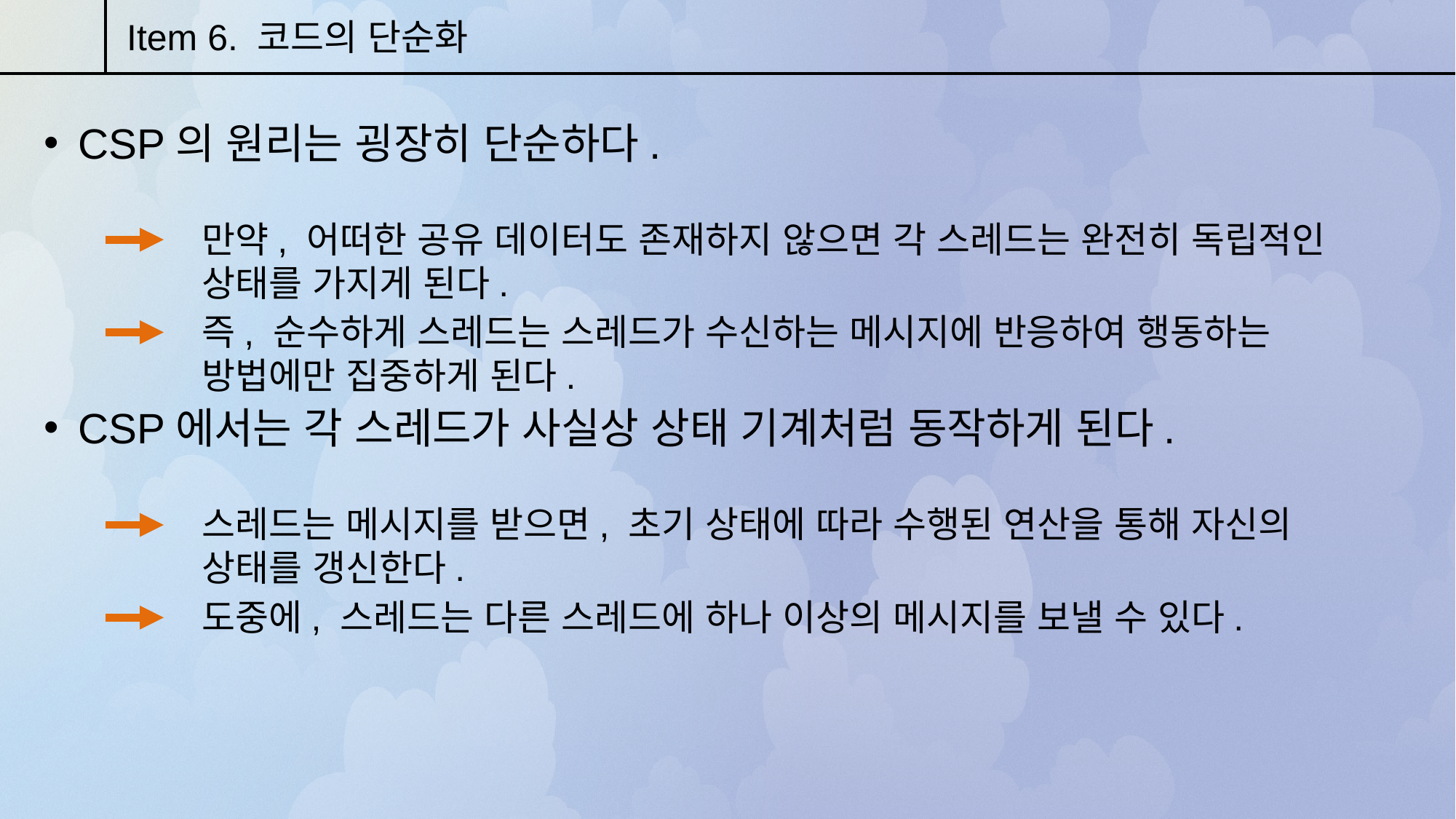

Item 6. 코드의 단순화
CSP의 원리는 굉장히 단순하다.
만약, 어떠한 공유 데이터도 존재하지 않으면 각 스레드는 완전히 독립적인 상태를 가지게 된다.
즉, 순수하게 스레드는 스레드가 수신하는 메시지에 반응하여 행동하는 방법에만 집중하게 된다.
CSP에서는 각 스레드가 사실상 상태 기계처럼 동작하게 된다.
스레드는 메시지를 받으면, 초기 상태에 따라 수행된 연산을 통해 자신의 상태를 갱신한다.
도중에, 스레드는 다른 스레드에 하나 이상의 메시지를 보낼 수 있다.